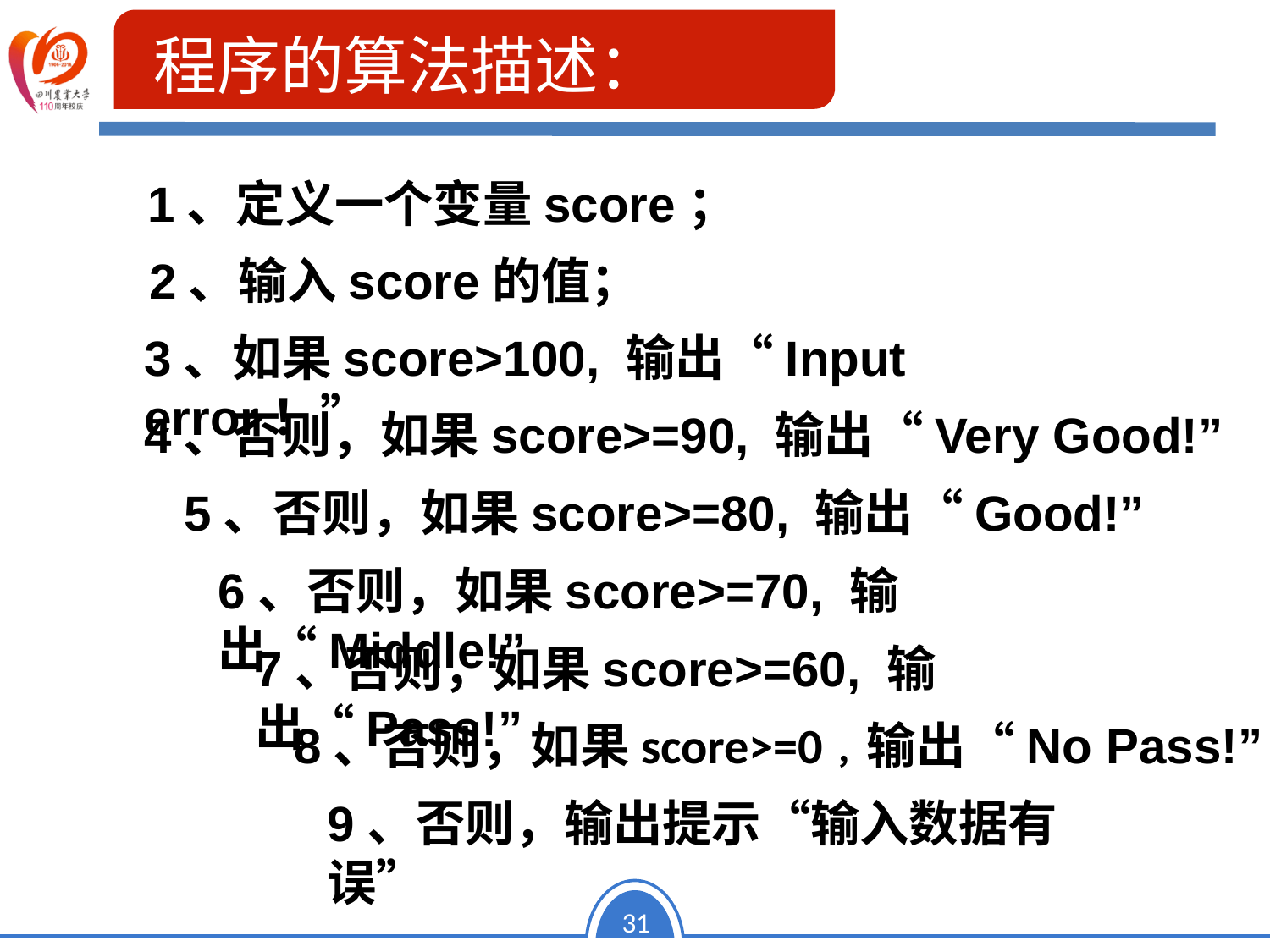

程序的算法描述：
1、定义一个变量score；
2、输入score的值；
3、如果score>100, 输出“Input error！”
4、否则，如果score>=90, 输出“Very Good!”
5、否则，如果score>=80, 输出“Good!”
6、否则，如果score>=70, 输出“Middle!”
7、否则，如果score>=60, 输出“Pass!”
8、否则，如果score>=0，输出“No Pass!”
9、否则，输出提示“输入数据有误”